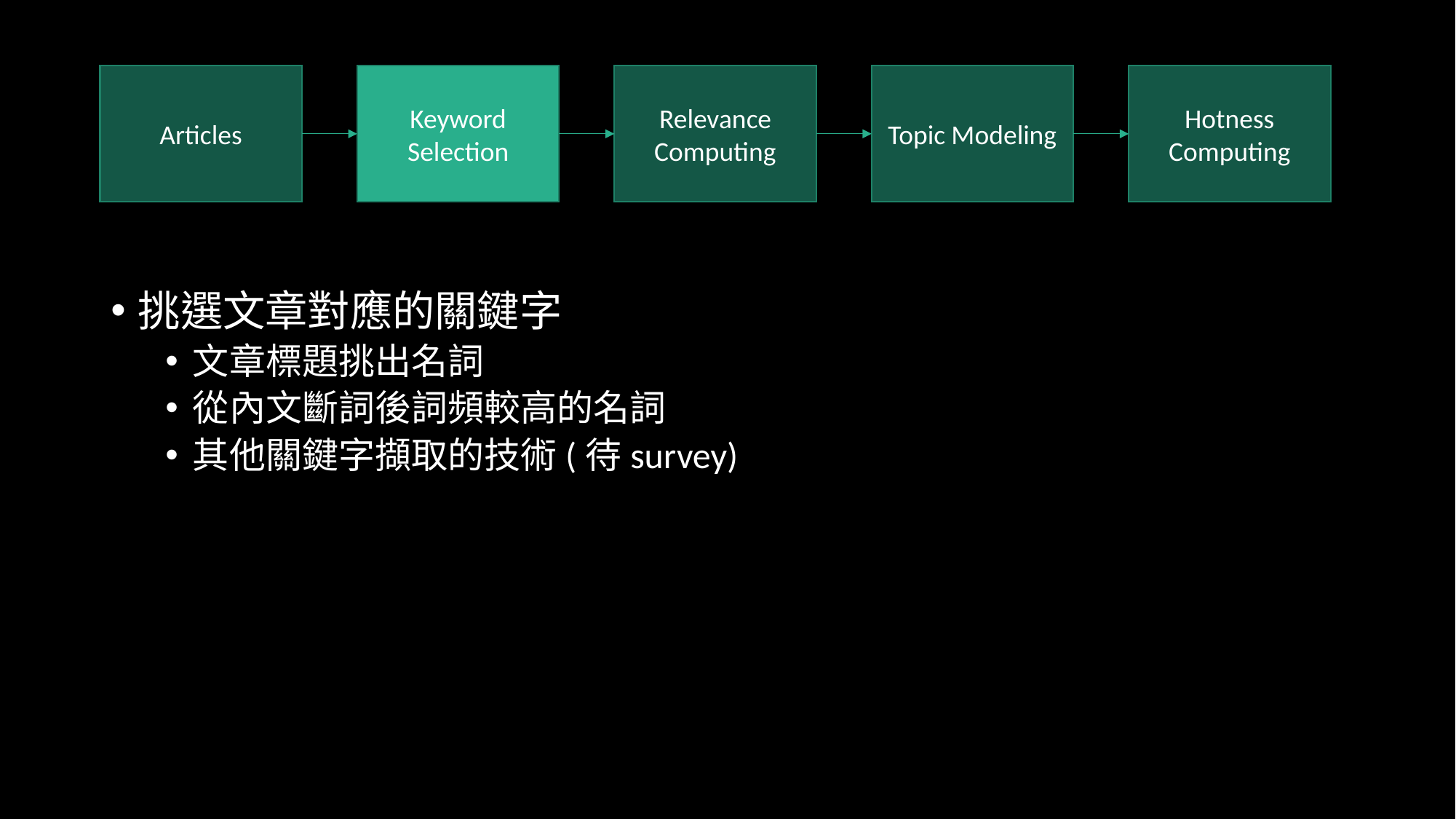

#
Keyword
Selection
Relevance
Computing
Topic Modeling
Hotness Computing
Articles

挑選文章對應的關鍵字
文章標題挑出名詞
從內文斷詞後詞頻較高的名詞
其他關鍵字擷取的技術(待survey)